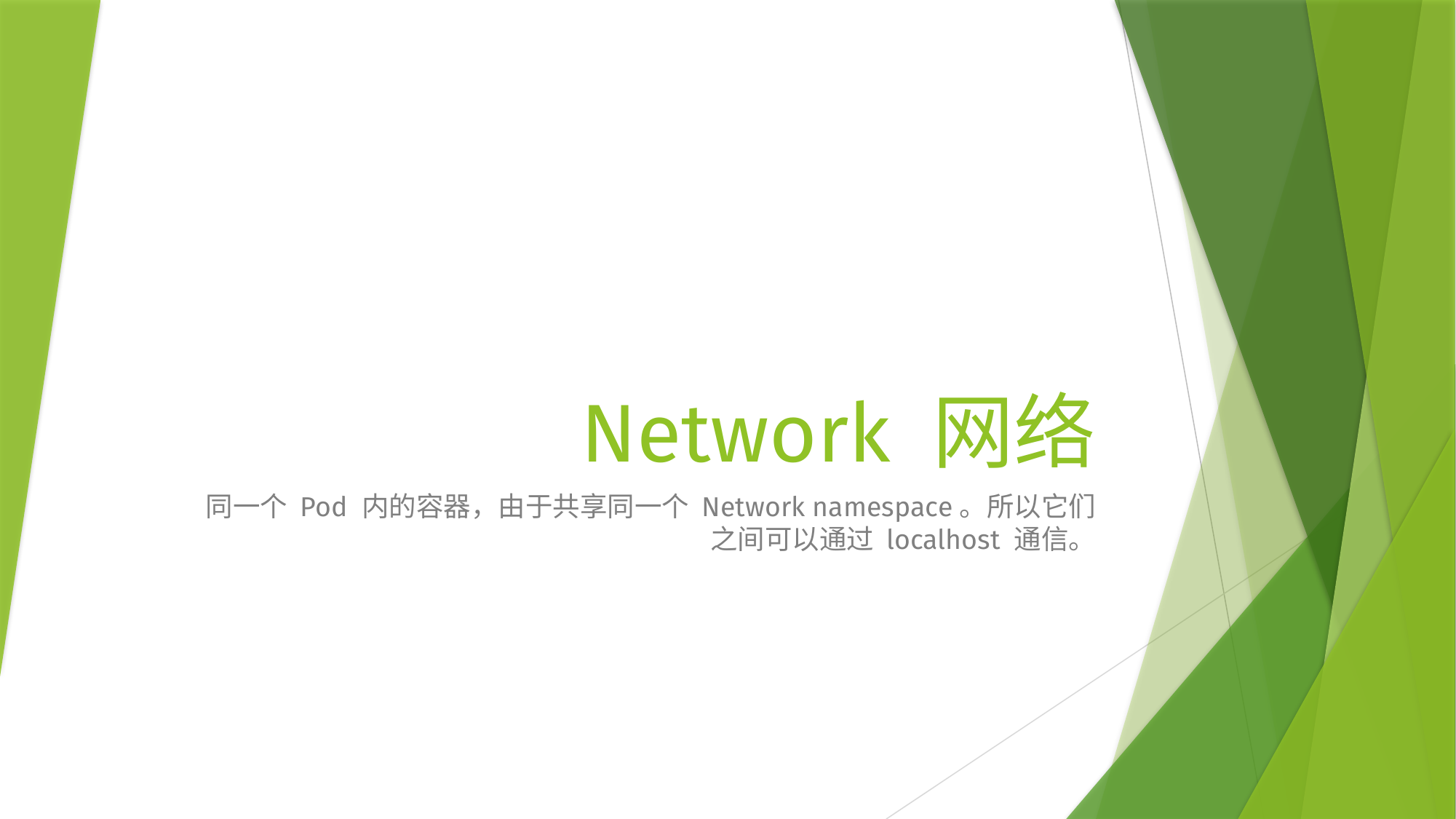

# Network 网络
同一个 Pod 内的容器，由于共享同一个 Network namespace。所以它们之间可以通过 localhost 通信。